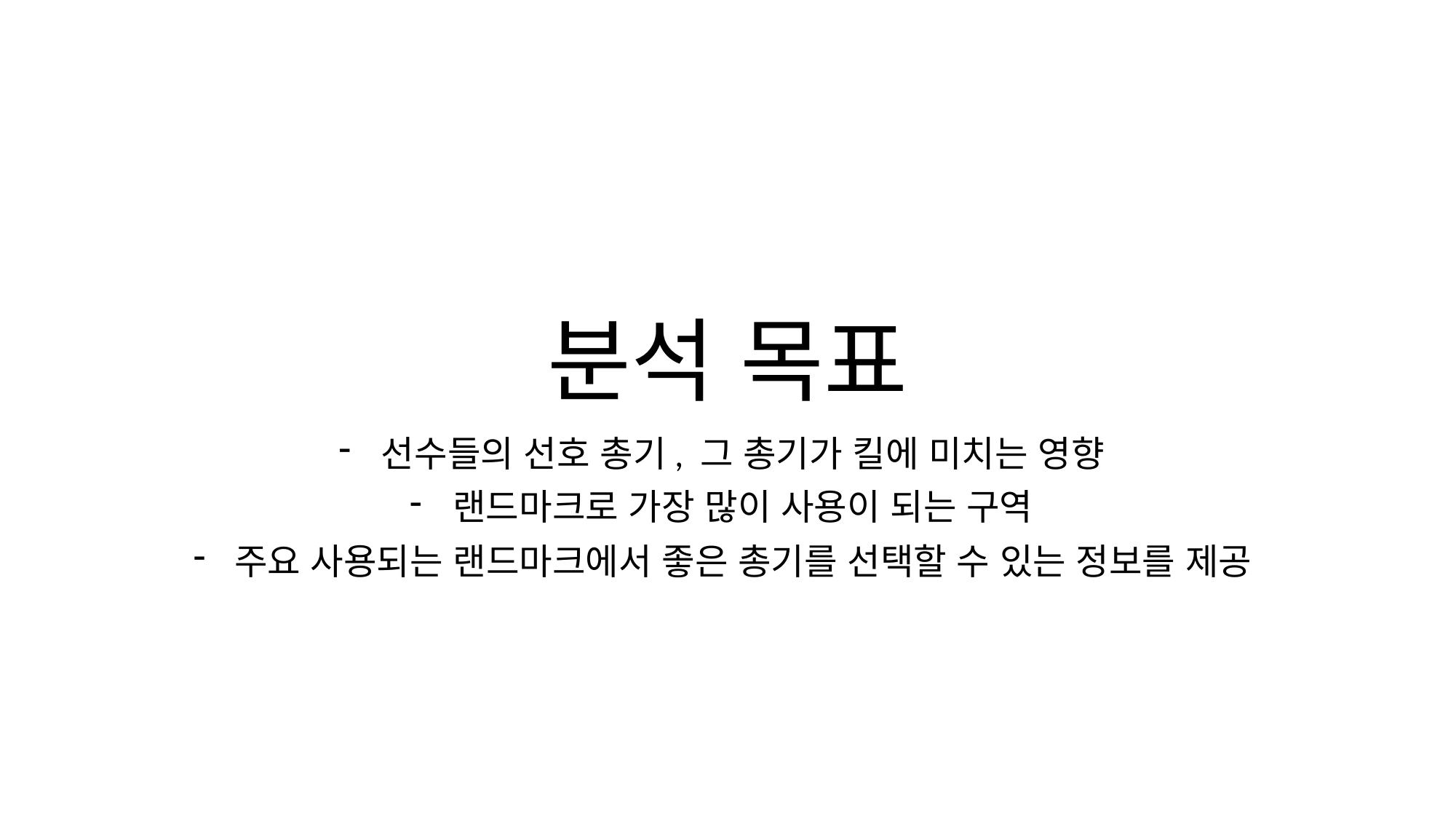

# 분석 목표
선수들의 선호 총기, 그 총기가 킬에 미치는 영향
랜드마크로 가장 많이 사용이 되는 구역
주요 사용되는 랜드마크에서 좋은 총기를 선택할 수 있는 정보를 제공